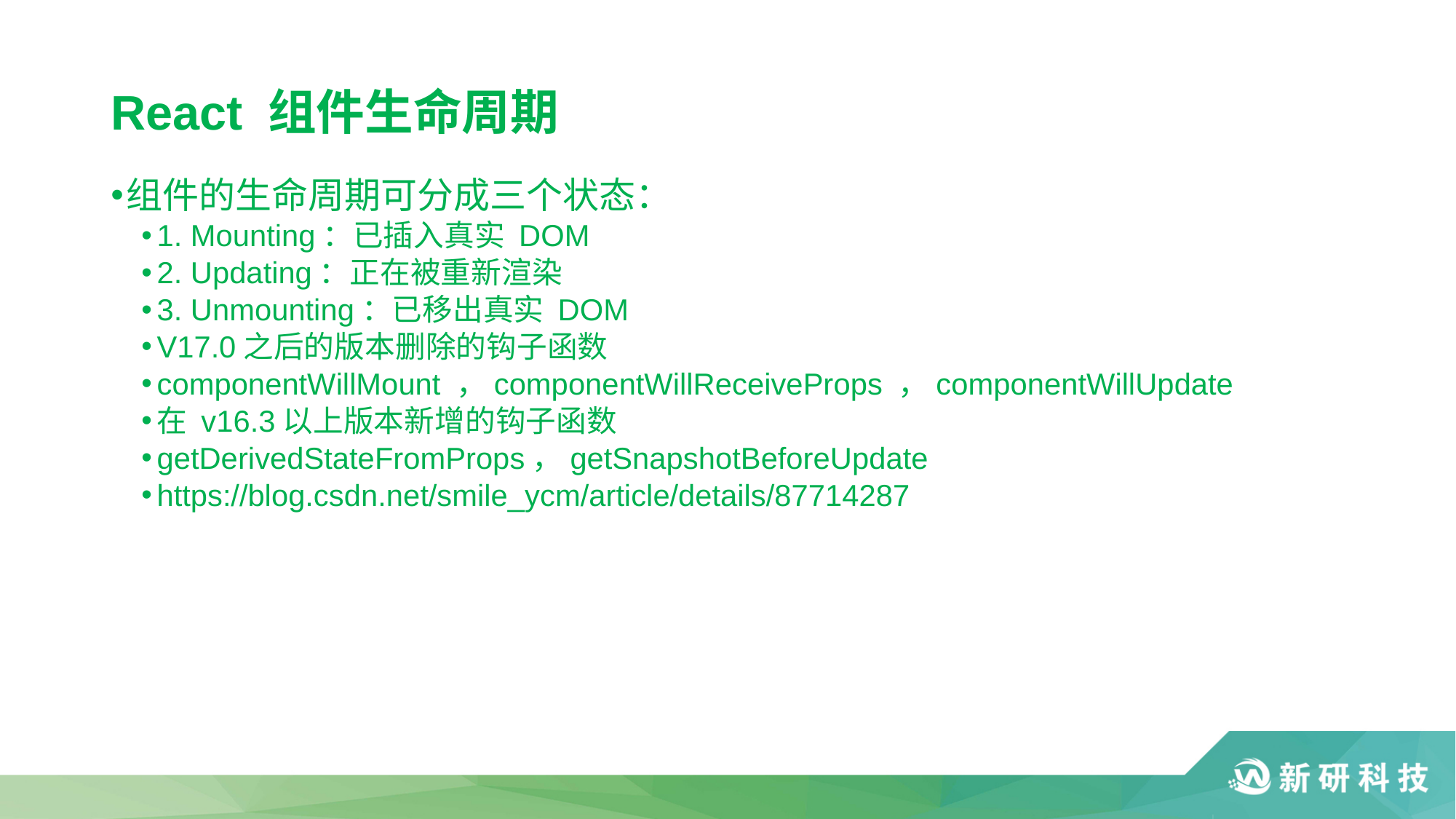

# React 组件生命周期
组件的生命周期可分成三个状态：
1. Mounting：已插入真实 DOM
2. Updating：正在被重新渲染
3. Unmounting：已移出真实 DOM
V17.0之后的版本删除的钩子函数
componentWillMount ，componentWillReceiveProps ，componentWillUpdate
在 v16.3以上版本新增的钩子函数
getDerivedStateFromProps，getSnapshotBeforeUpdate
https://blog.csdn.net/smile_ycm/article/details/87714287